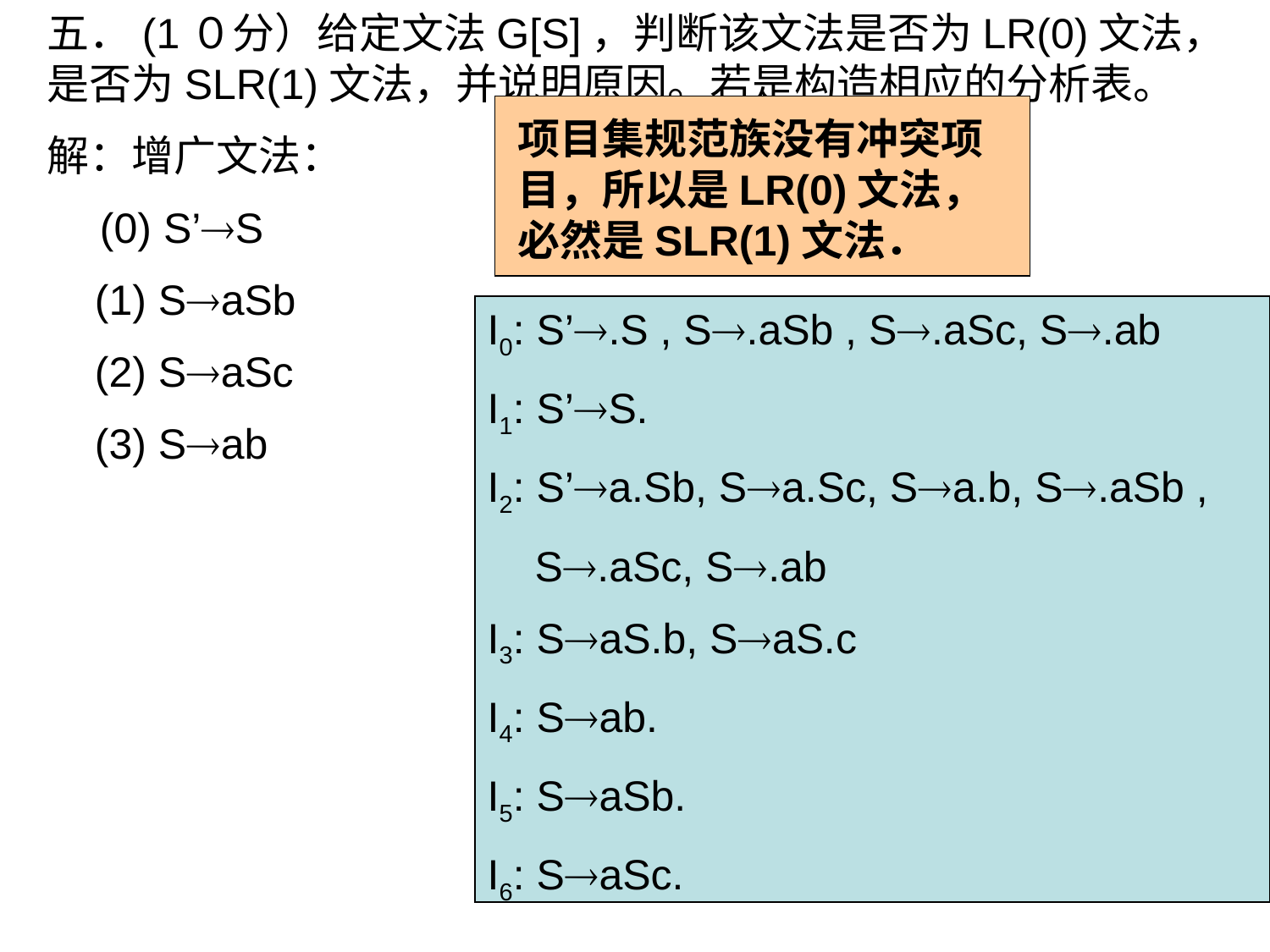

五．(1０分）给定文法G[S]，判断该文法是否为LR(0)文法，是否为SLR(1)文法，并说明原因。若是构造相应的分析表。
解：增广文法：
　(0) S’→S
    (1) S→aSb
    (2) S→aSc
    (3) S→ab

项目集规范族没有冲突项目，所以是LR(0)文法，必然是SLR(1)文法．

I0: S’→.S , S→.aSb , S→.aSc, S→.ab
I1: S’→S.
I2: S’→a.Sb, S→a.Sc, S→a.b, S→.aSb ,
    S→.aSc, S→.ab
I3: S→aS.b, S→aS.c
I4: S→ab.
I5: S→aSb.
I6: S→aSc.